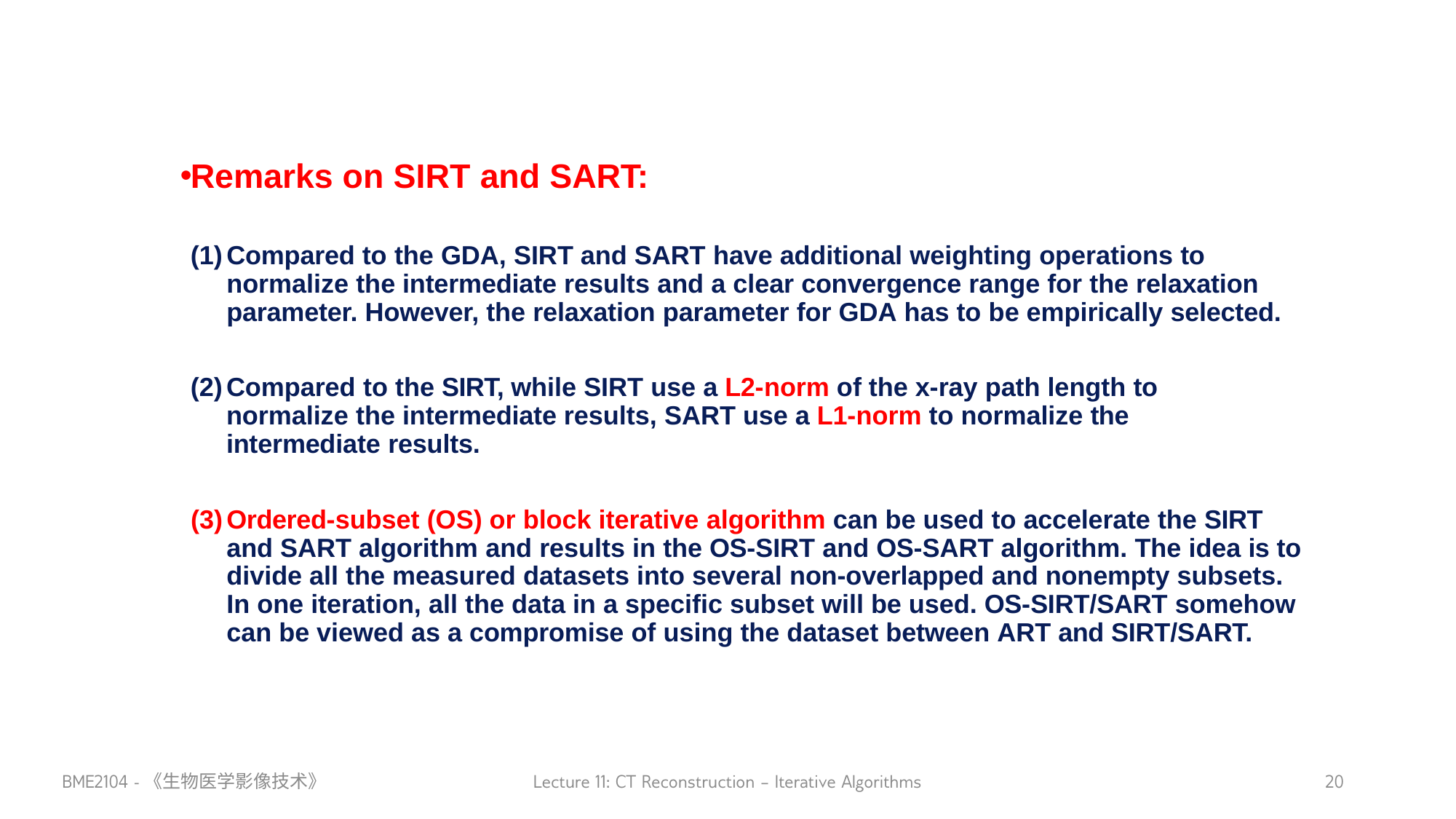

Remarks on SIRT and SART:

Compared to the GDA, SIRT and SART have additional weighting operations to normalize the intermediate results and a clear convergence range for the relaxation parameter. However, the relaxation parameter for GDA has to be empirically selected.

Compared to the SIRT, while SIRT use a L2-norm of the x-ray path length to normalize the intermediate results, SART use a L1-norm to normalize the intermediate results.

Ordered-subset (OS) or block iterative algorithm can be used to accelerate the SIRT and SART algorithm and results in the OS-SIRT and OS-SART algorithm. The idea is to divide all the measured datasets into several non-overlapped and nonempty subsets. In one iteration, all the data in a specific subset will be used. OS-SIRT/SART somehow can be viewed as a compromise of using the dataset between ART and SIRT/SART.
BME2104 -《生物医学影像技术》
Lecture 11: CT Reconstruction – Iterative Algorithms
20